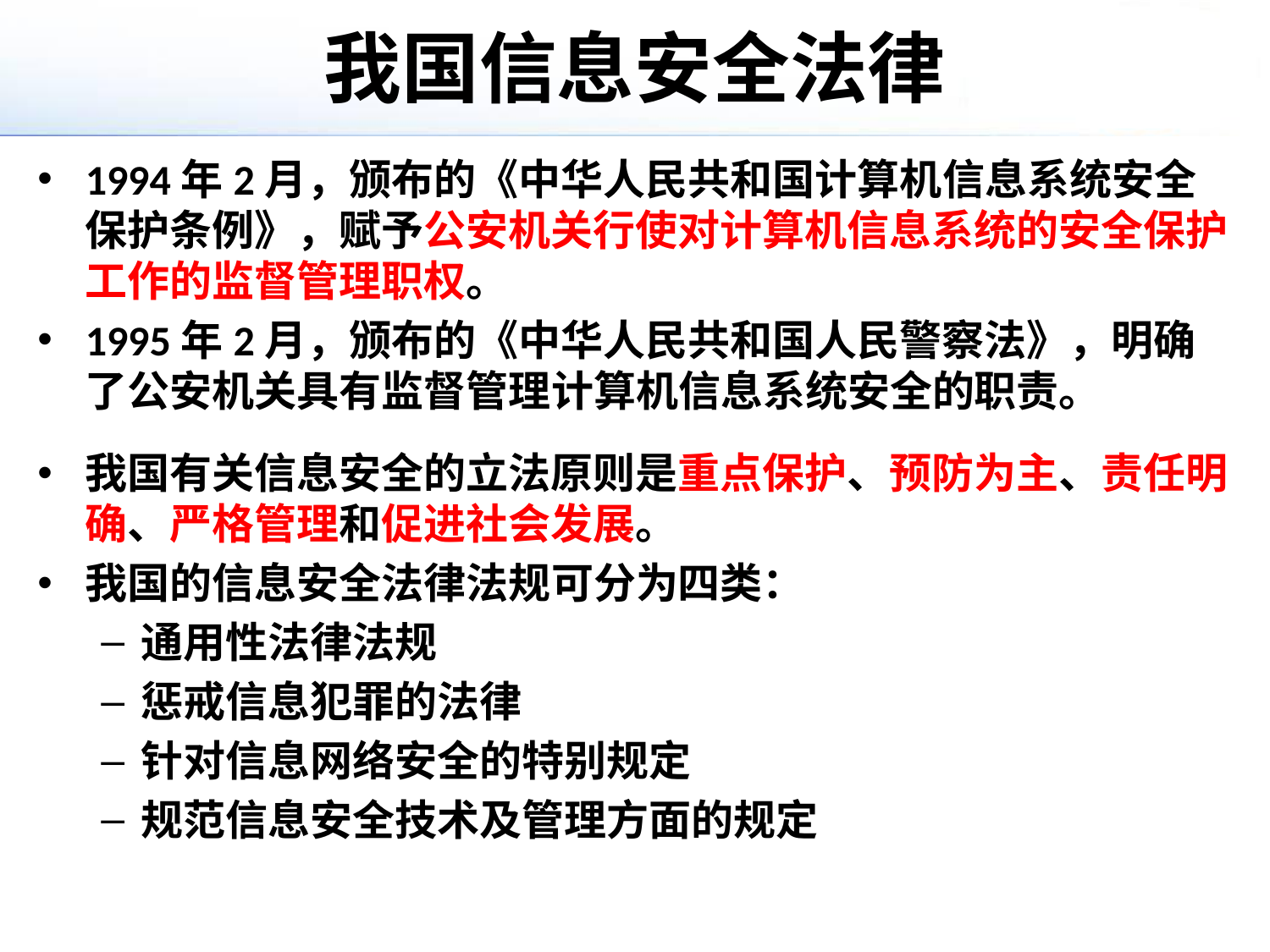

# 我国信息安全法律
1994年2月，颁布的《中华人民共和国计算机信息系统安全保护条例》，赋予公安机关行使对计算机信息系统的安全保护工作的监督管理职权。
1995年2月，颁布的《中华人民共和国人民警察法》，明确了公安机关具有监督管理计算机信息系统安全的职责。
我国有关信息安全的立法原则是重点保护、预防为主、责任明确、严格管理和促进社会发展。
我国的信息安全法律法规可分为四类：
通用性法律法规
惩戒信息犯罪的法律
针对信息网络安全的特别规定
规范信息安全技术及管理方面的规定